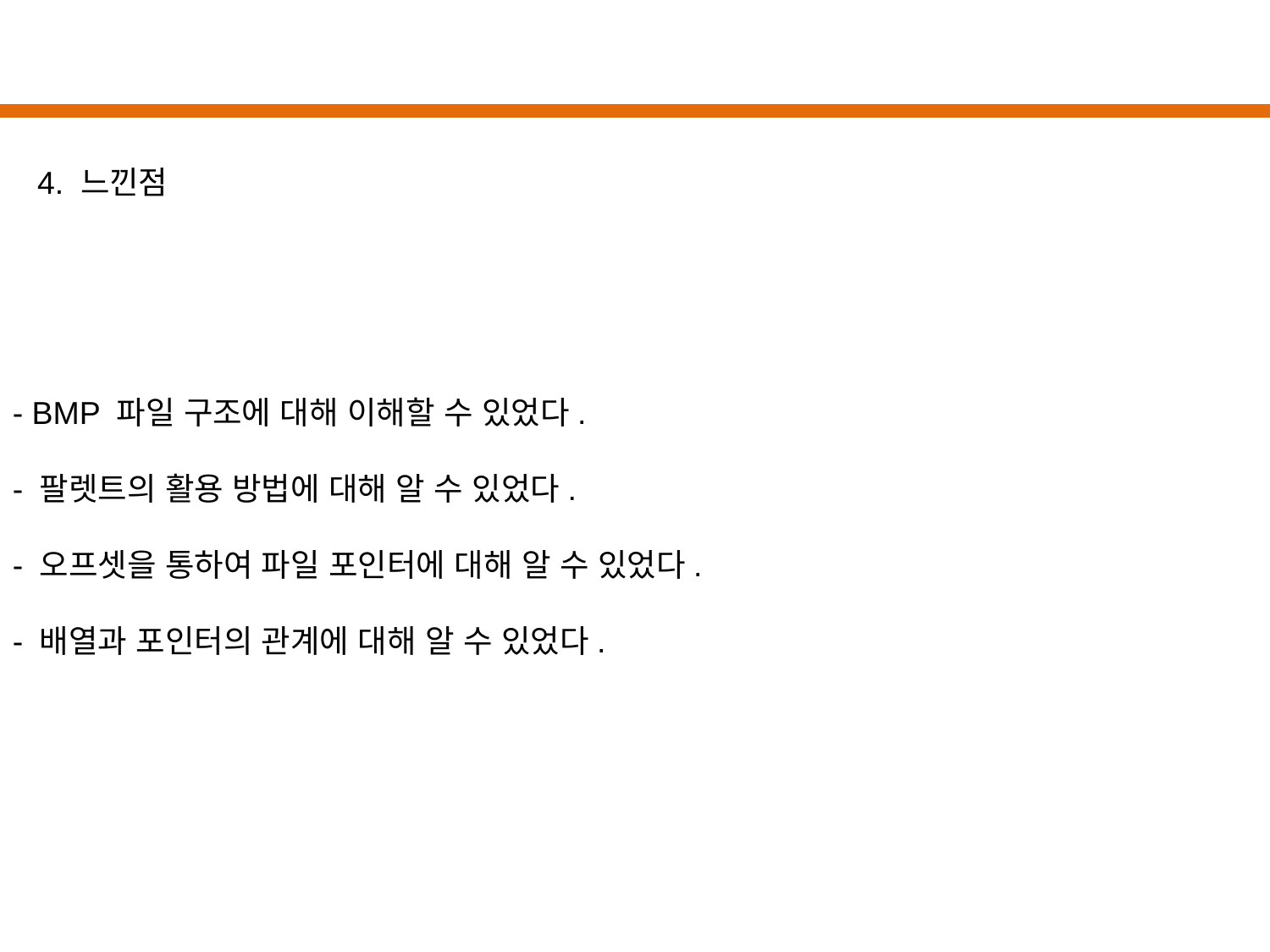

4. 느낀점
- BMP 파일 구조에 대해 이해할 수 있었다.

- 팔렛트의 활용 방법에 대해 알 수 있었다.

- 오프셋을 통하여 파일 포인터에 대해 알 수 있었다.

- 배열과 포인터의 관계에 대해 알 수 있었다.